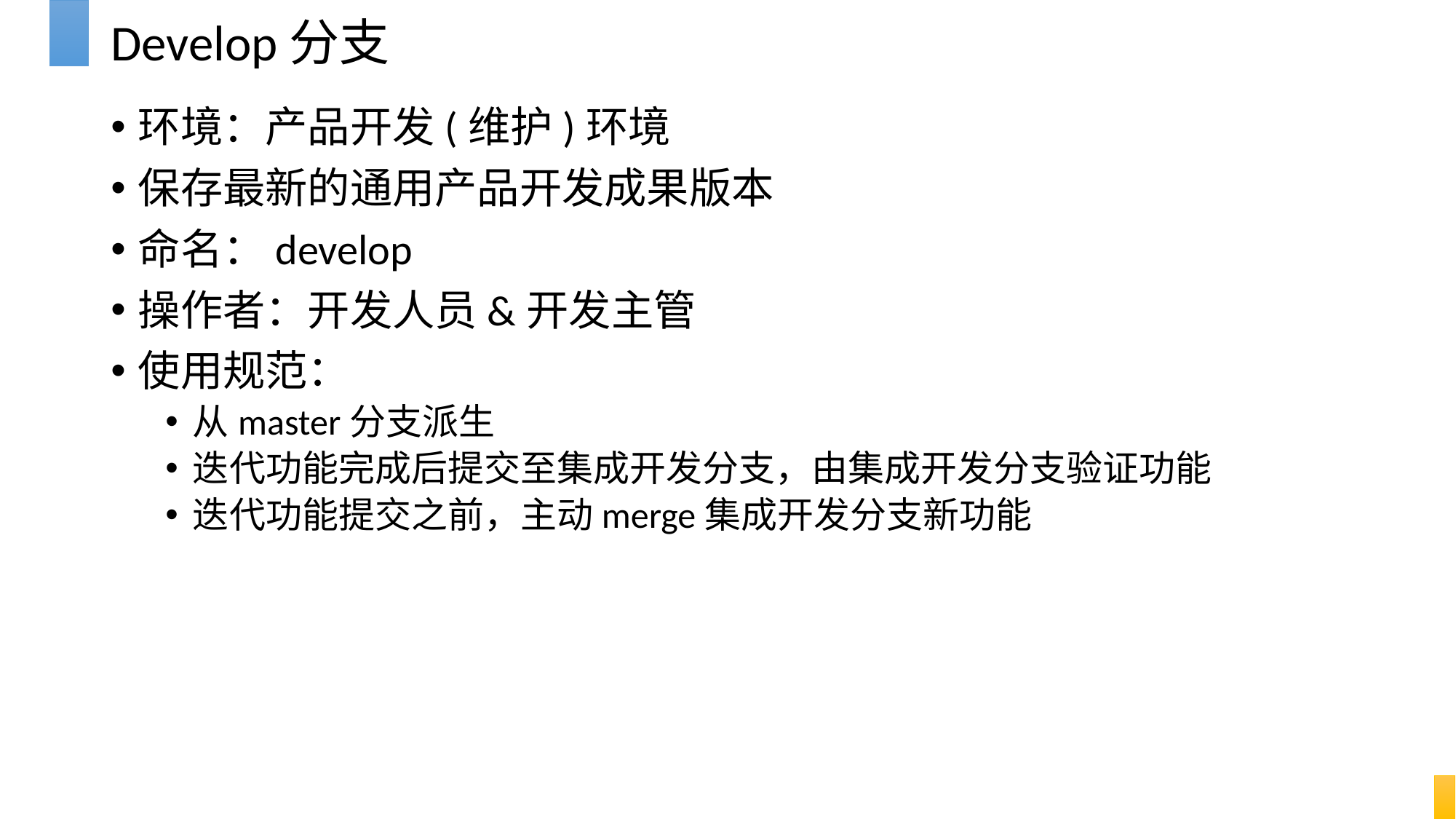

# Develop分支
环境：产品开发(维护)环境
保存最新的通用产品开发成果版本
命名：develop
操作者：开发人员&开发主管
使用规范：
从master分支派生
迭代功能完成后提交至集成开发分支，由集成开发分支验证功能
迭代功能提交之前，主动merge集成开发分支新功能